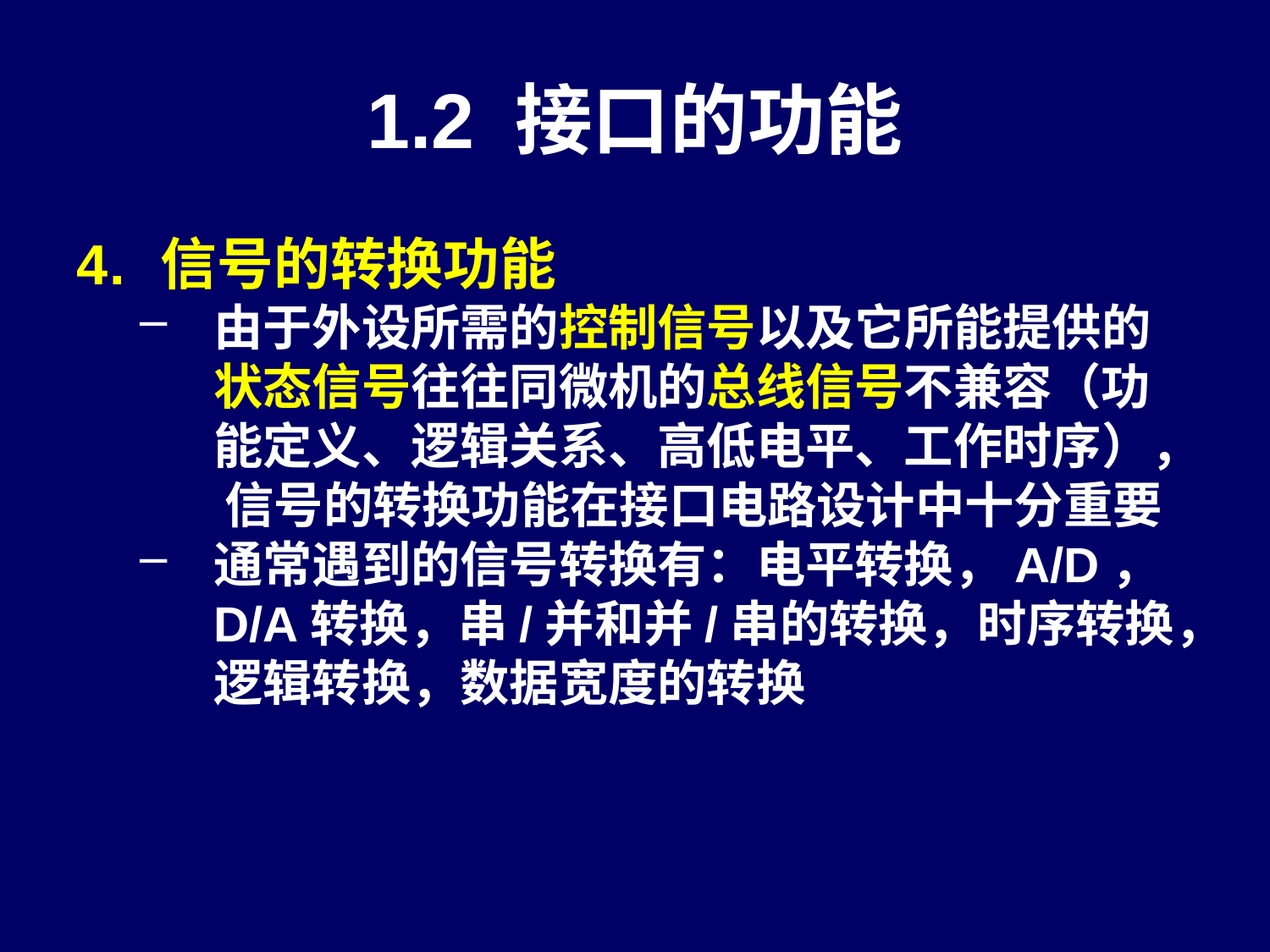

# 1.2 接口的功能
信号的转换功能
由于外设所需的控制信号以及它所能提供的状态信号往往同微机的总线信号不兼容（功能定义、逻辑关系、高低电平、工作时序）， 信号的转换功能在接口电路设计中十分重要
通常遇到的信号转换有：电平转换，A/D，D/A转换，串/并和并/串的转换，时序转换，逻辑转换，数据宽度的转换